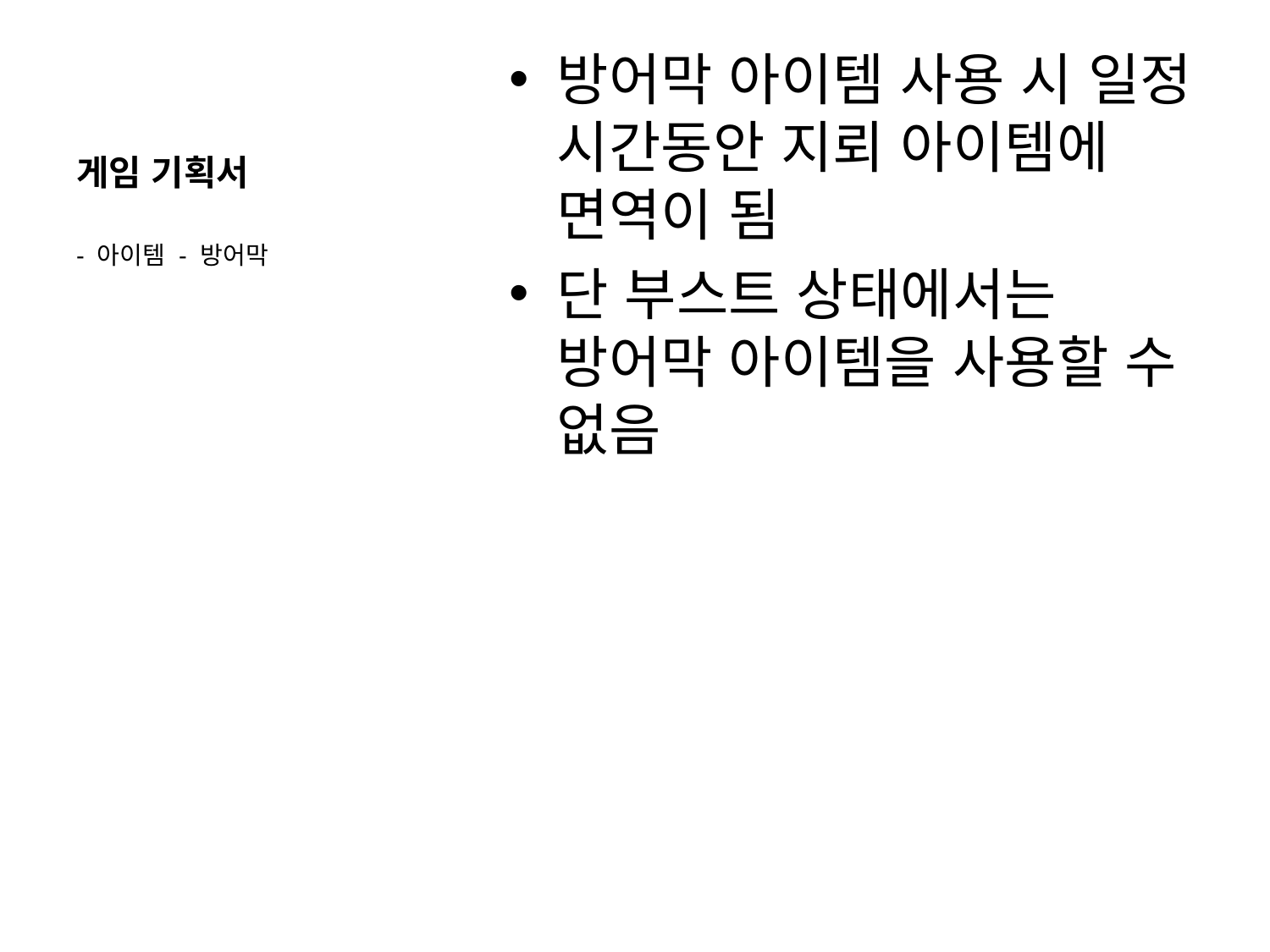

# 게임 기획서
방어막 아이템 사용 시 일정 시간동안 지뢰 아이템에 면역이 됨
단 부스트 상태에서는 방어막 아이템을 사용할 수 없음

- 아이템 - 방어막